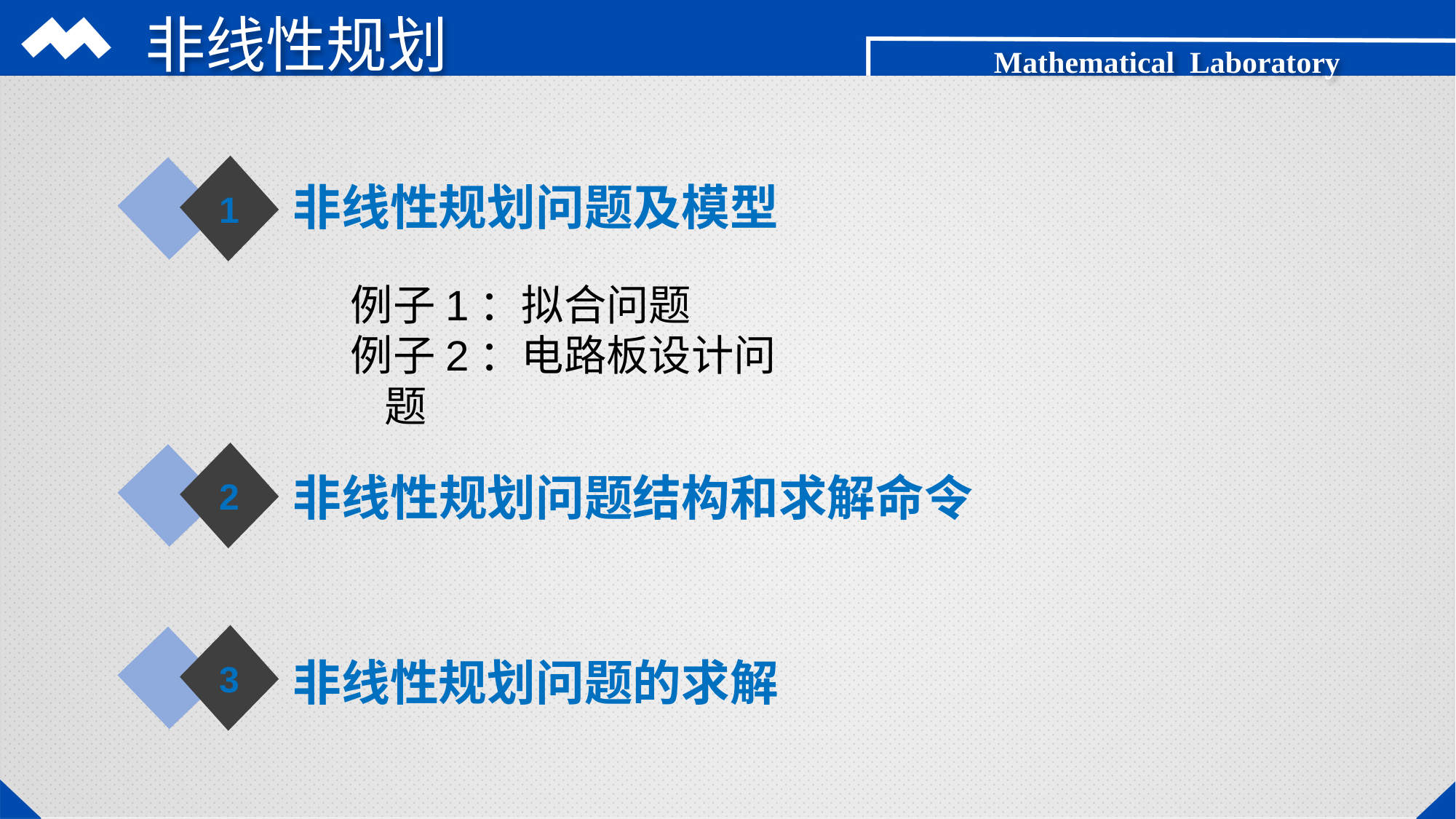

# 非线性规划
Mathematical  Laboratory
1

非线性规划问题及模型
例子1：拟合问题
例子2：电路板设计问题
2

非线性规划问题结构和求解命令

3

非线性规划问题的求解